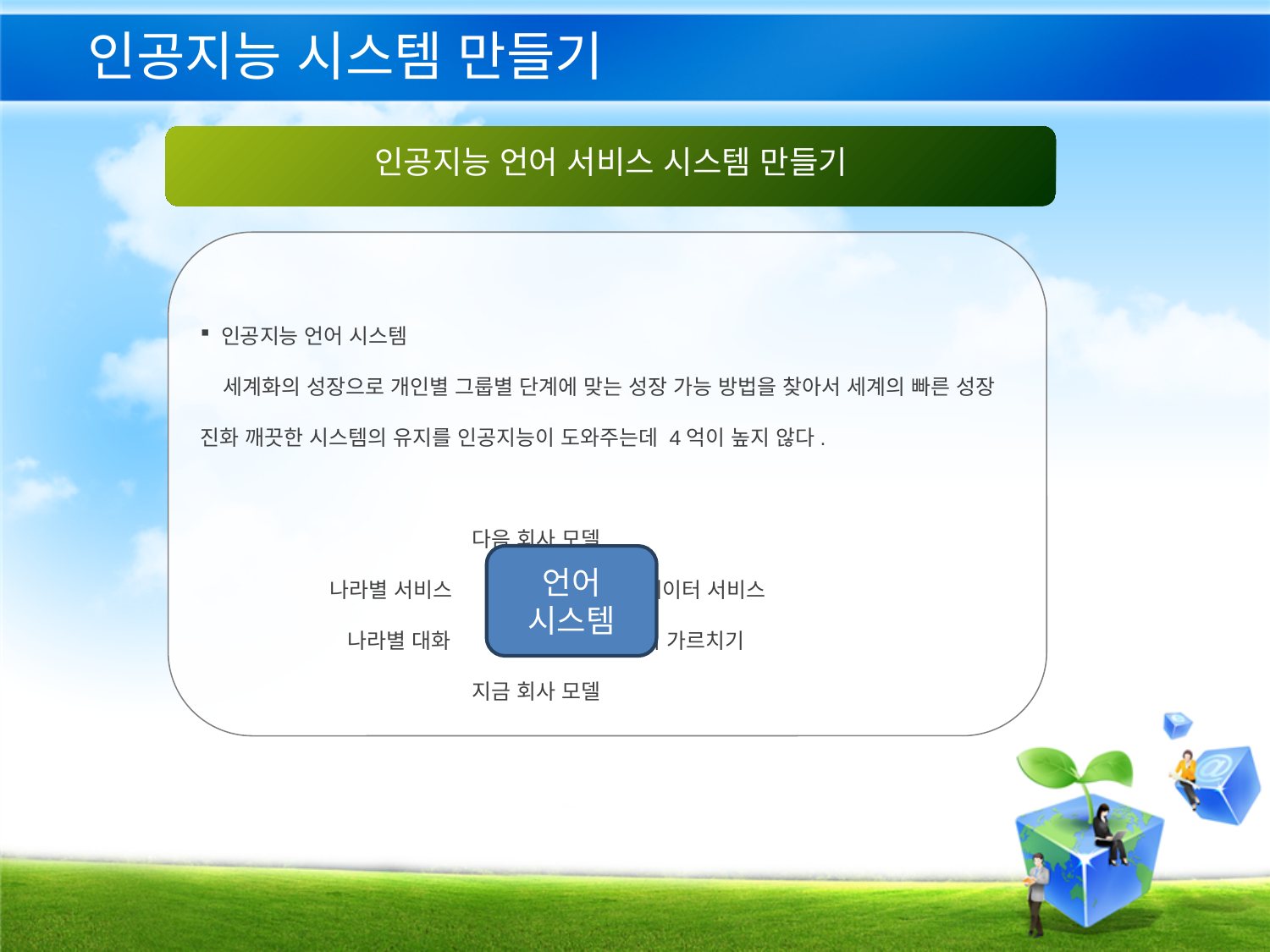

# 인공지능 시스템 만들기

인공지능 언어 서비스 시스템 만들기

 인공지능 언어 시스템
   세계화의 성장으로 개인별 그룹별 단계에 맞는 성장 가능 방법을 찾아서 세계의 빠른 성장 진화 깨끗한 시스템의 유지를 인공지능이 도와주는데 4억이 높지 않다.

                                             다음 회사 모델
                     나라별 서비스                             빅데이터 서비스
                        나라별 대화                             언어 가르치기
                                             지금 회사 모델
언어
시스템